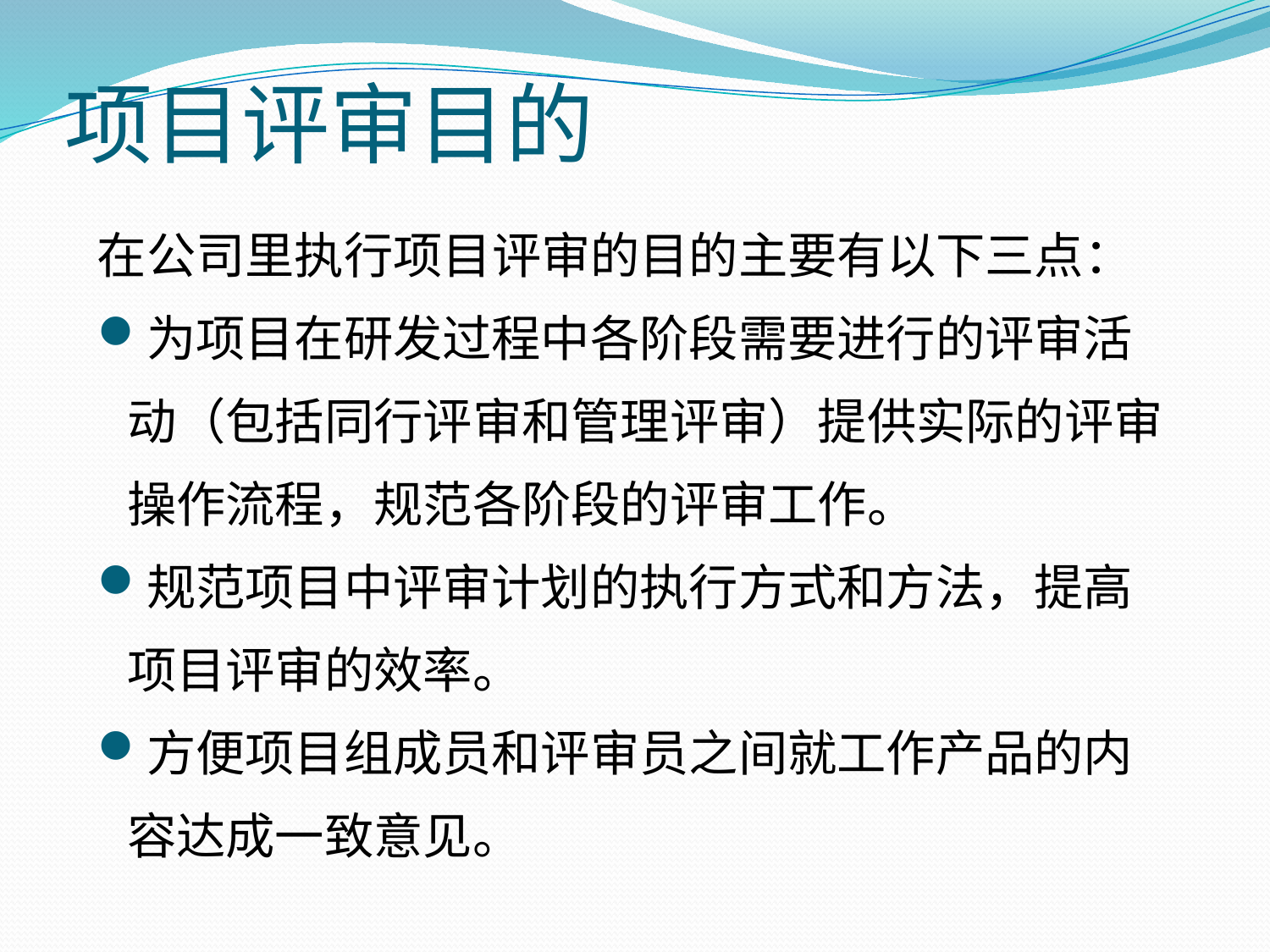

项目评审目的
在公司里执行项目评审的目的主要有以下三点：
为项目在研发过程中各阶段需要进行的评审活动（包括同行评审和管理评审）提供实际的评审操作流程，规范各阶段的评审工作。
规范项目中评审计划的执行方式和方法，提高项目评审的效率。
方便项目组成员和评审员之间就工作产品的内容达成一致意见。